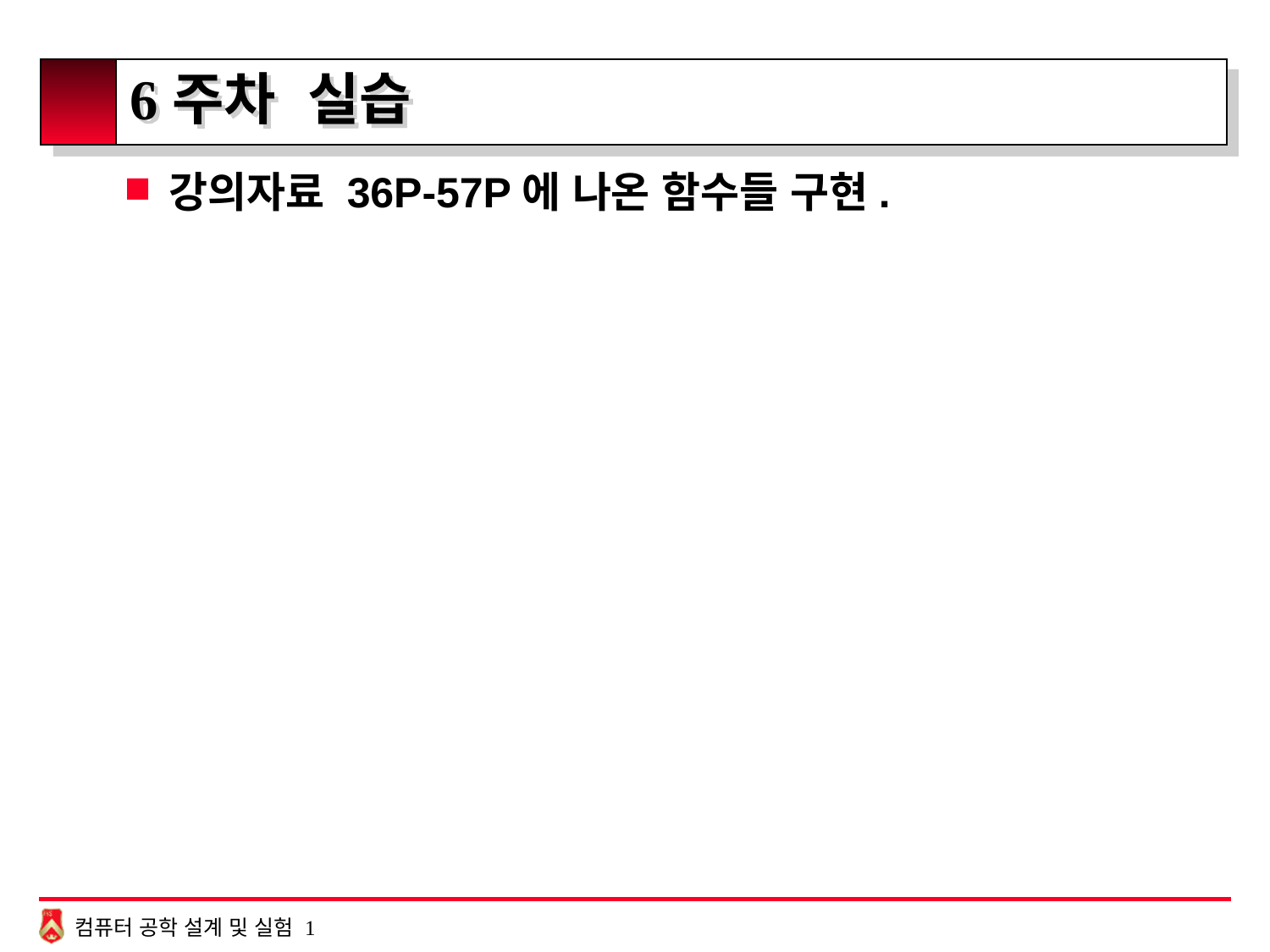

# 6주차  실습
강의자료 36P-57P에 나온 함수들 구현.